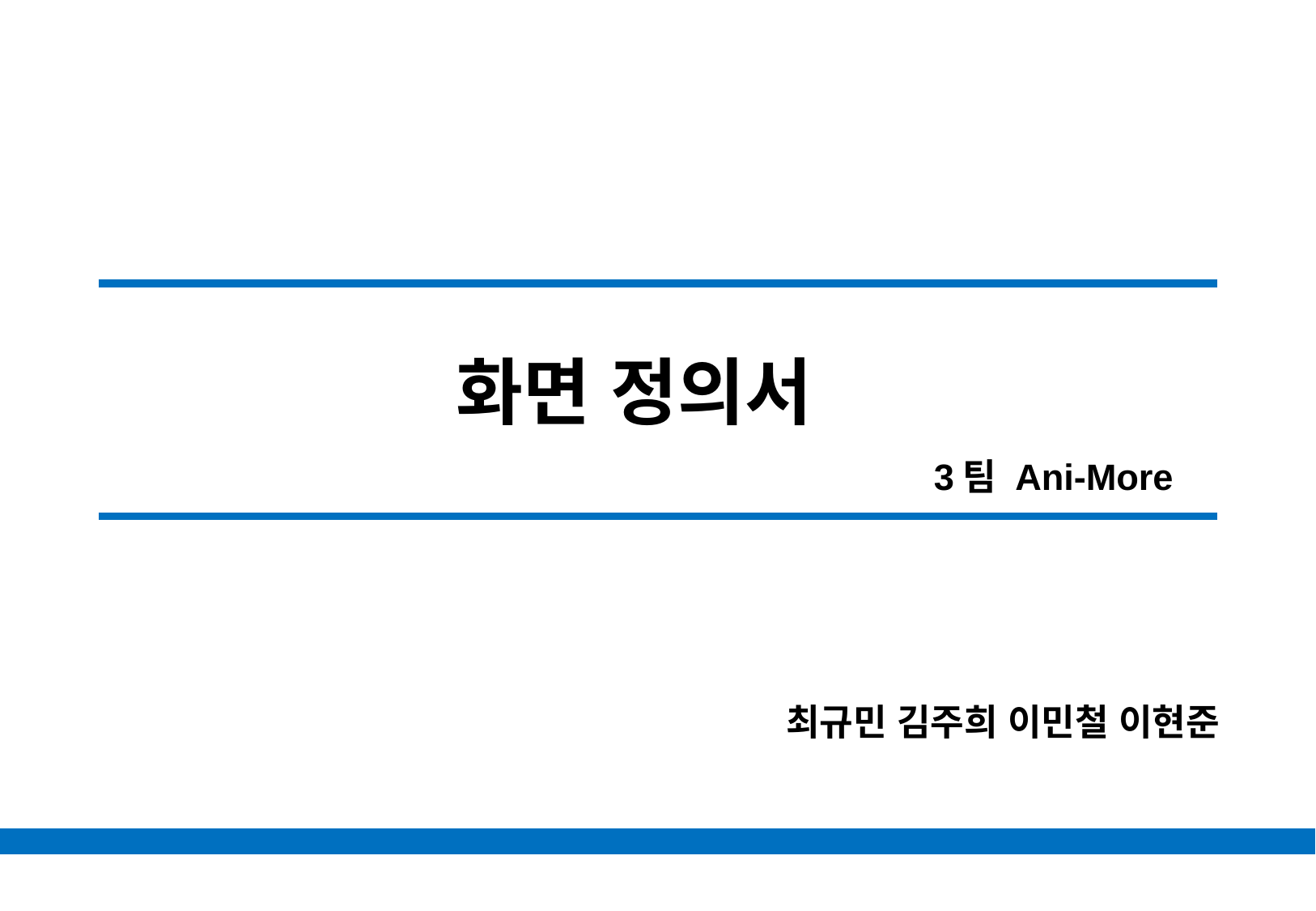

# 화면 정의서
3팀 Ani-More
최규민 김주희 이민철 이현준